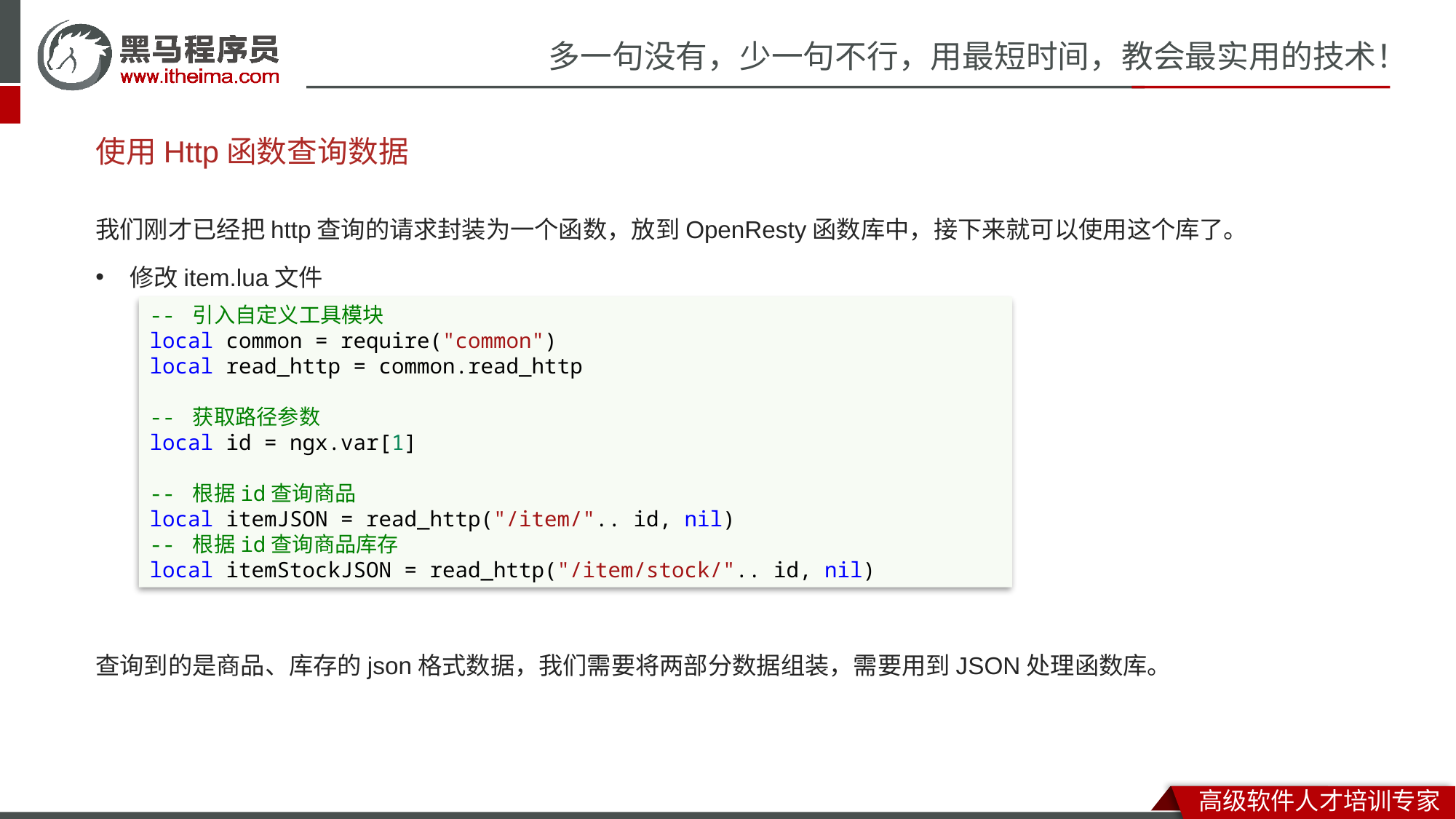

# 使用Http函数查询数据
我们刚才已经把http查询的请求封装为一个函数，放到OpenResty函数库中，接下来就可以使用这个库了。
修改item.lua文件

查询到的是商品、库存的json格式数据，我们需要将两部分数据组装，需要用到JSON处理函数库。

-- 引入自定义工具模块
local common = require("common")
local read_http = common.read_http
-- 获取路径参数
local id = ngx.var[1]
-- 根据id查询商品
local itemJSON = read_http("/item/".. id, nil)
-- 根据id查询商品库存
local itemStockJSON = read_http("/item/stock/".. id, nil)